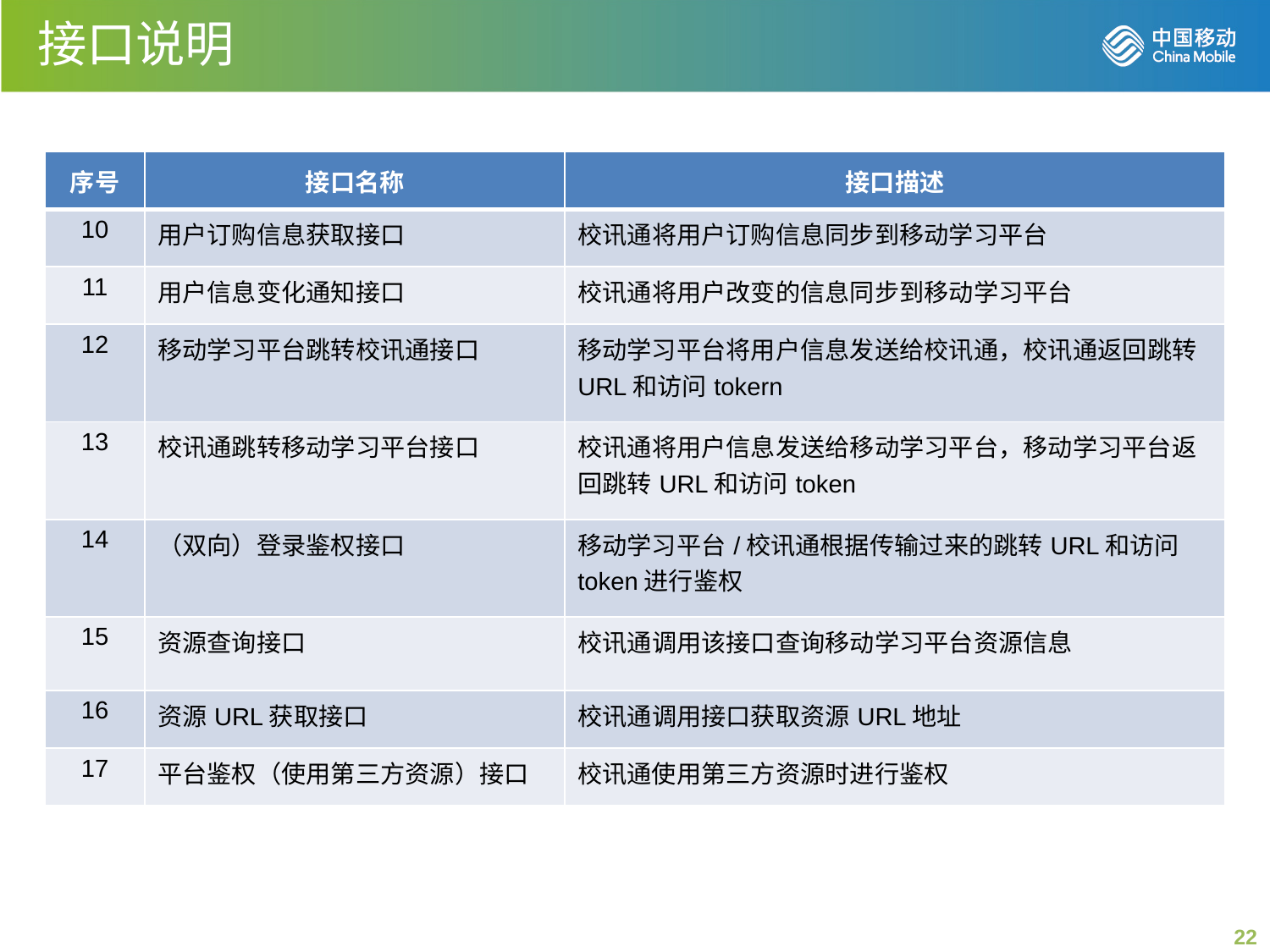

接口说明
| 序号 | 接口名称 | 接口描述 |
| --- | --- | --- |
| 10 | 用户订购信息获取接口 | 校讯通将用户订购信息同步到移动学习平台 |
| 11 | 用户信息变化通知接口 | 校讯通将用户改变的信息同步到移动学习平台 |
| 12 | 移动学习平台跳转校讯通接口 | 移动学习平台将用户信息发送给校讯通，校讯通返回跳转URL和访问tokern |
| 13 | 校讯通跳转移动学习平台接口 | 校讯通将用户信息发送给移动学习平台，移动学习平台返回跳转URL和访问token |
| 14 | （双向）登录鉴权接口 | 移动学习平台/校讯通根据传输过来的跳转URL和访问token进行鉴权 |
| 15 | 资源查询接口 | 校讯通调用该接口查询移动学习平台资源信息 |
| 16 | 资源URL获取接口 | 校讯通调用接口获取资源URL地址 |
| 17 | 平台鉴权（使用第三方资源）接口 | 校讯通使用第三方资源时进行鉴权 |